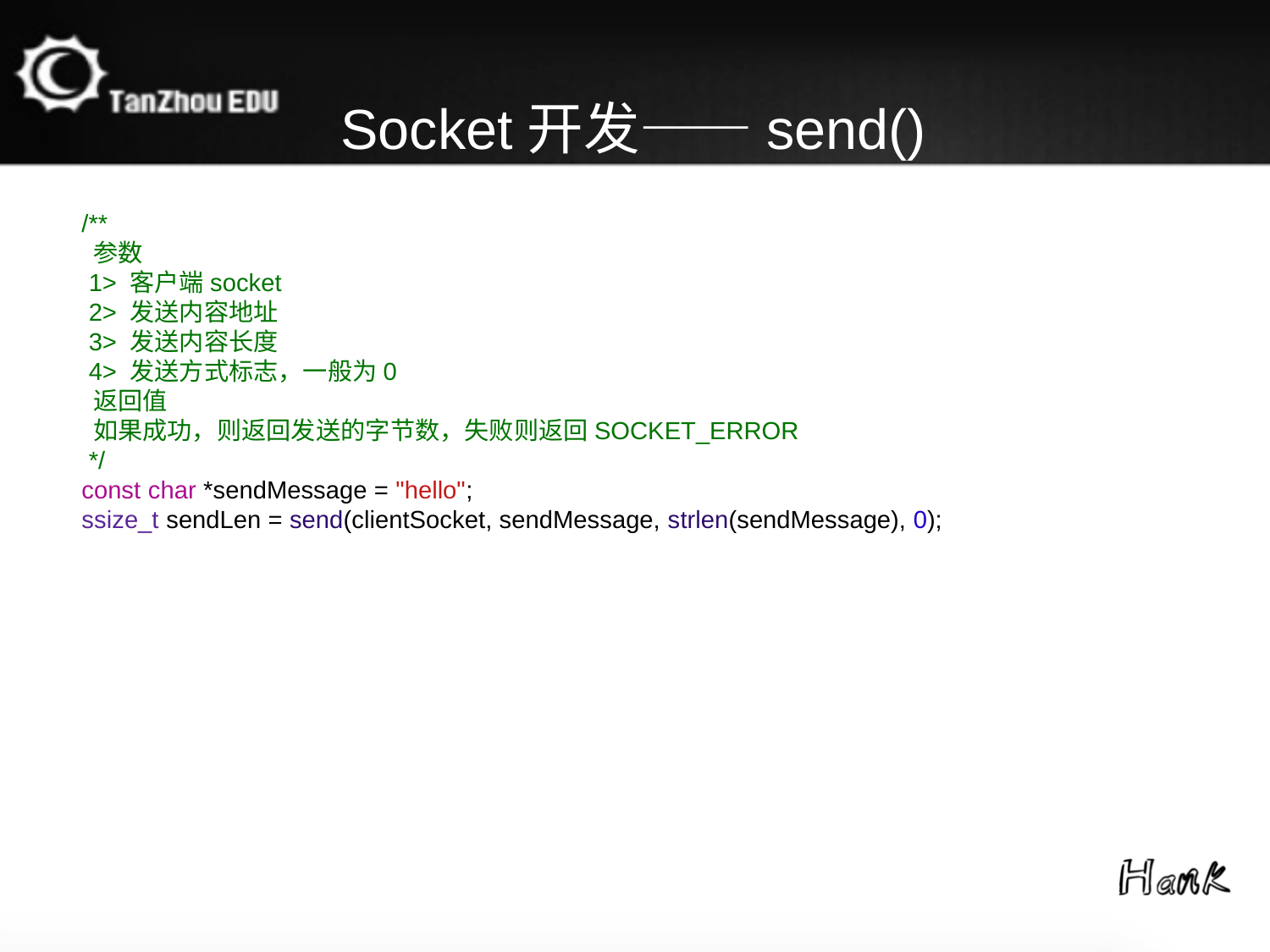

Socket开发——send()
/**
 参数
 1> 客户端socket
 2> 发送内容地址
 3> 发送内容长度
 4> 发送方式标志，一般为0
 返回值
 如果成功，则返回发送的字节数，失败则返回SOCKET_ERROR
 */
const char *sendMessage = "hello";
ssize_t sendLen = send(clientSocket, sendMessage, strlen(sendMessage), 0);